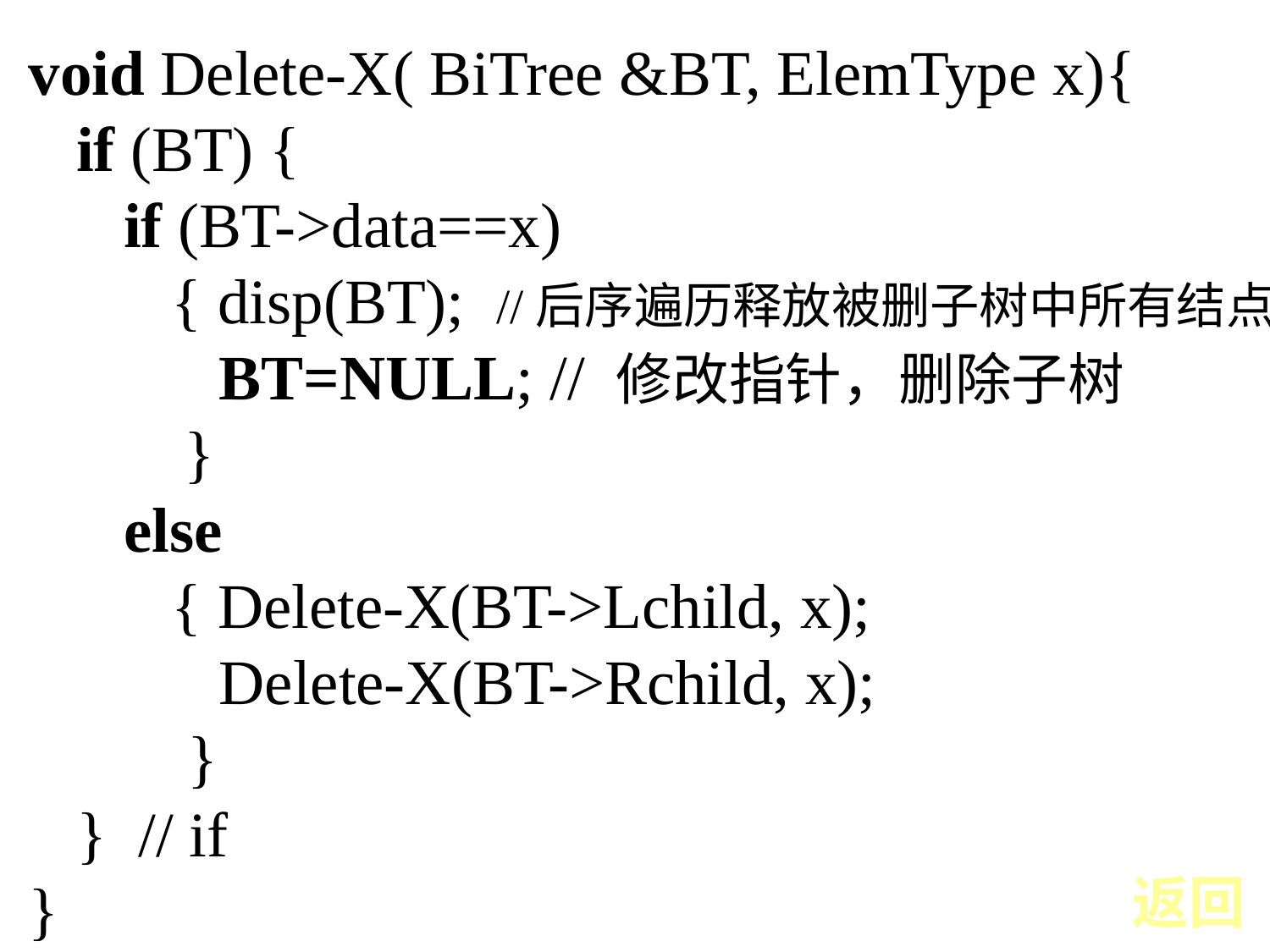

void Delete-X( BiTree &BT, ElemType x){
   if (BT) {
      if (BT->data==x)
         { disp(BT);  //后序遍历释放被删子树中所有结点
            BT=NULL; // 修改指针，删除子树
           }
      else
         { Delete-X(BT->Lchild, x);
            Delete-X(BT->Rchild, x);
          }
   }  // if
}
返回